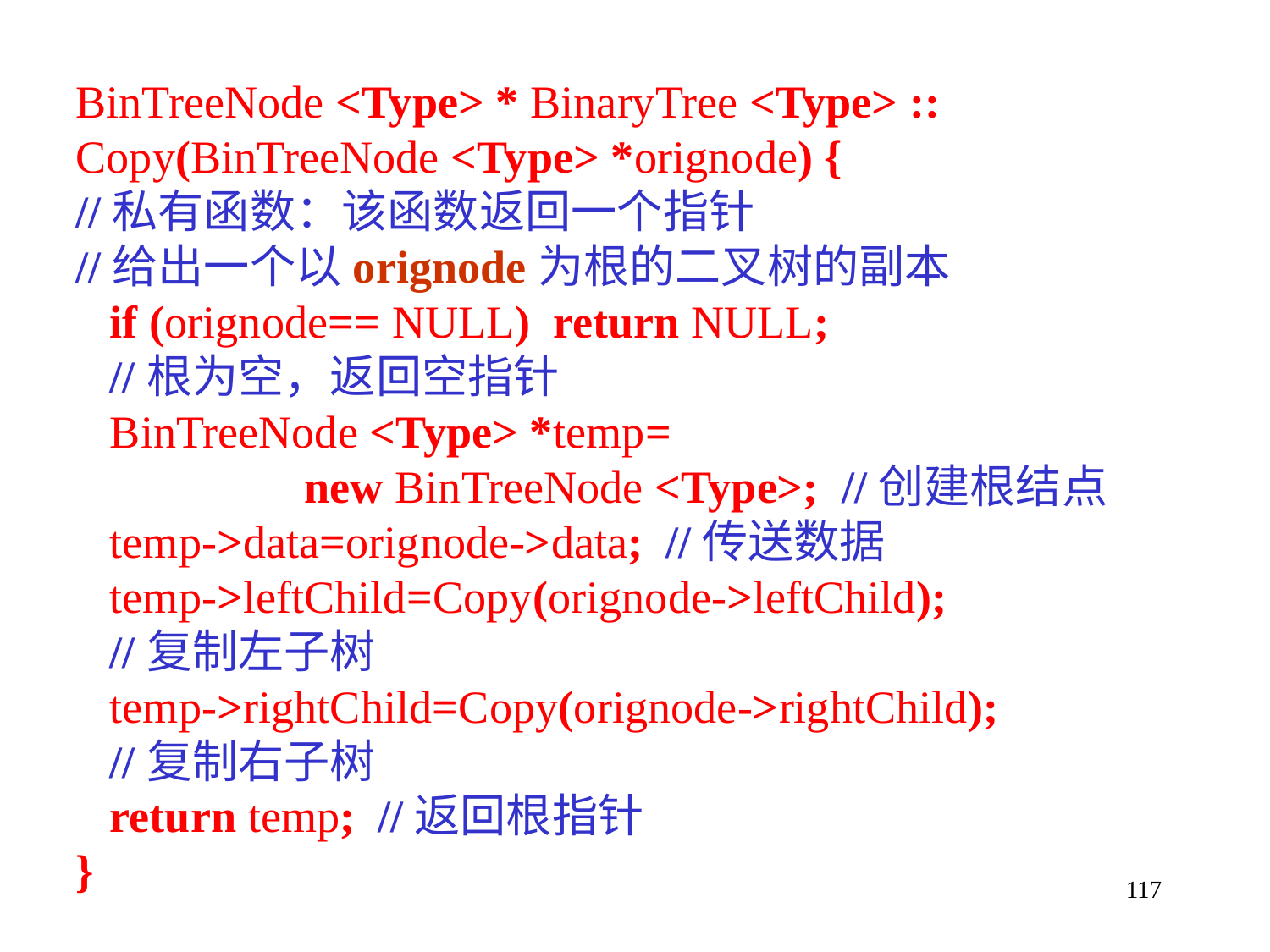

BinTreeNode <Type> * BinaryTree <Type> ::
Copy(BinTreeNode <Type> *orignode) {
//私有函数：该函数返回一个指针
//给出一个以orignode为根的二叉树的副本
   if (orignode== NULL)  return NULL;
   //根为空，返回空指针
   BinTreeNode <Type> *temp=
                    new BinTreeNode <Type>;  //创建根结点
   temp->data=orignode->data;  //传送数据
   temp->leftChild=Copy(orignode->leftChild);
   //复制左子树
   temp->rightChild=Copy(orignode->rightChild);
   //复制右子树
   return temp;  //返回根指针
}
117